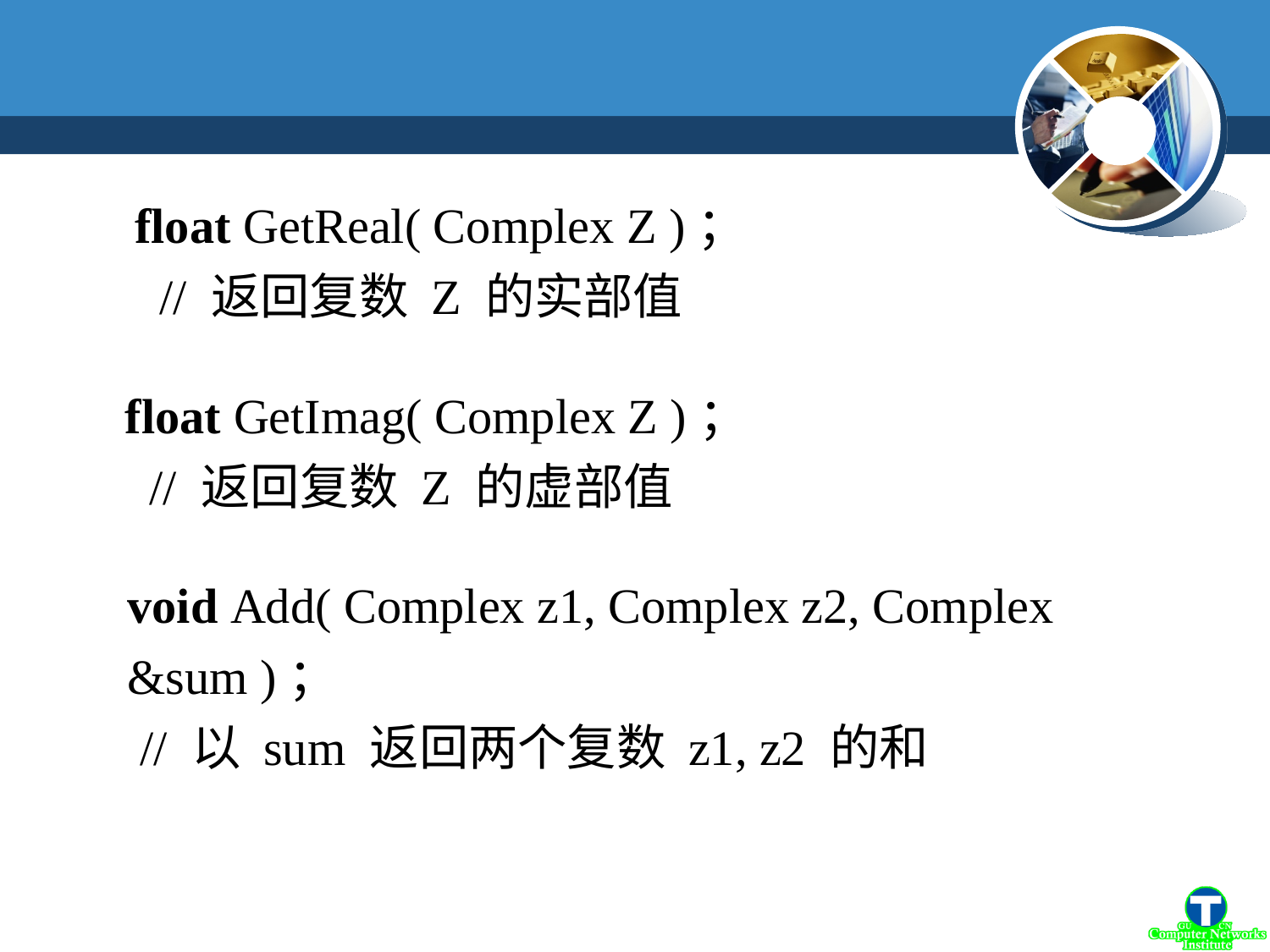

float GetReal( Complex Z )；
  // 返回复数 Z 的实部值
float GetImag( Complex Z )；
  // 返回复数 Z 的虚部值
void Add( Complex z1, Complex z2, Complex  &sum )；
 // 以 sum 返回两个复数 z1, z2 的和